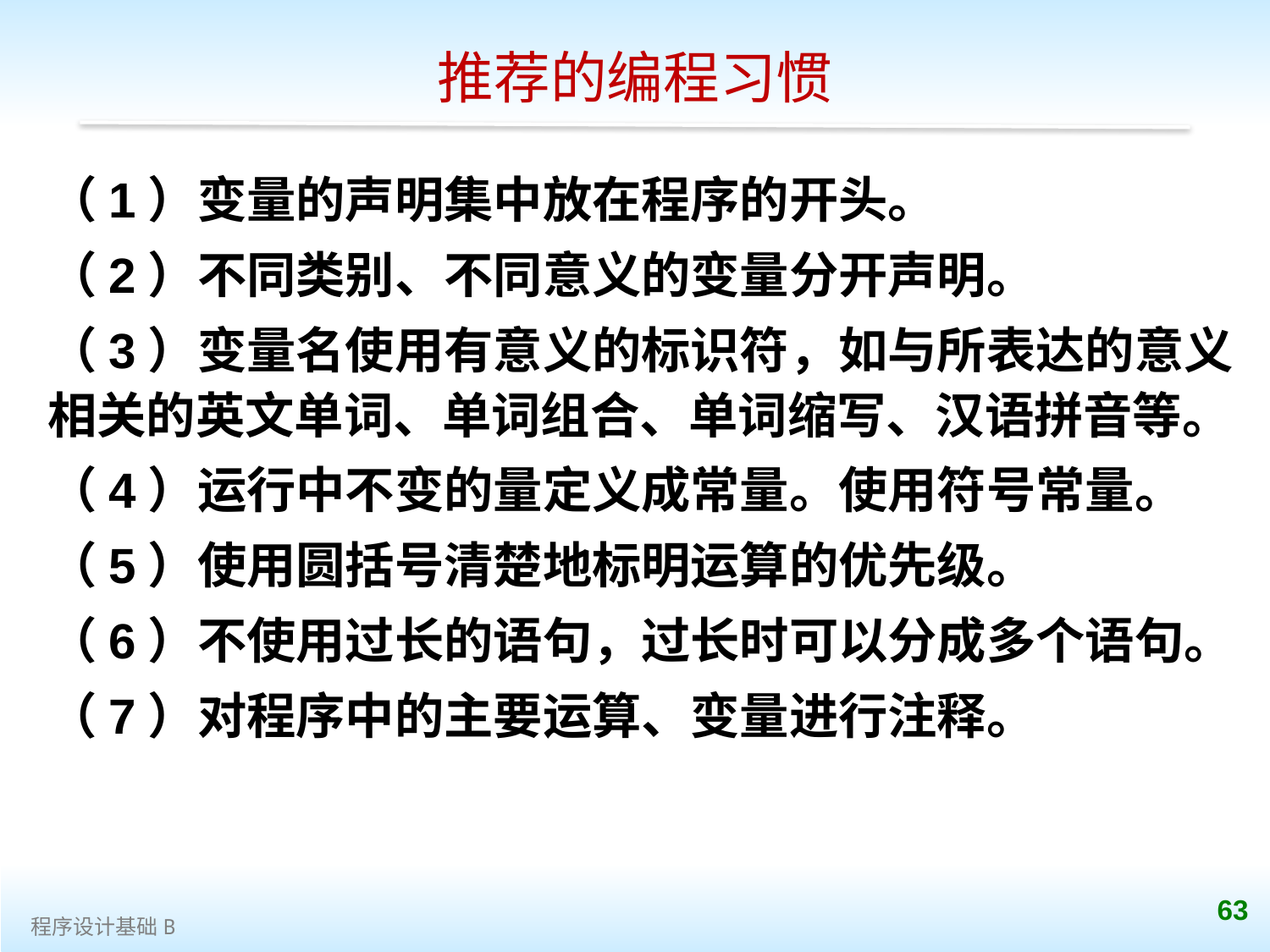

# 推荐的编程习惯
（1）变量的声明集中放在程序的开头。
（2）不同类别、不同意义的变量分开声明。
（3）变量名使用有意义的标识符，如与所表达的意义相关的英文单词、单词组合、单词缩写、汉语拼音等。
（4）运行中不变的量定义成常量。使用符号常量。
（5）使用圆括号清楚地标明运算的优先级。
（6）不使用过长的语句，过长时可以分成多个语句。
（7）对程序中的主要运算、变量进行注释。

 63